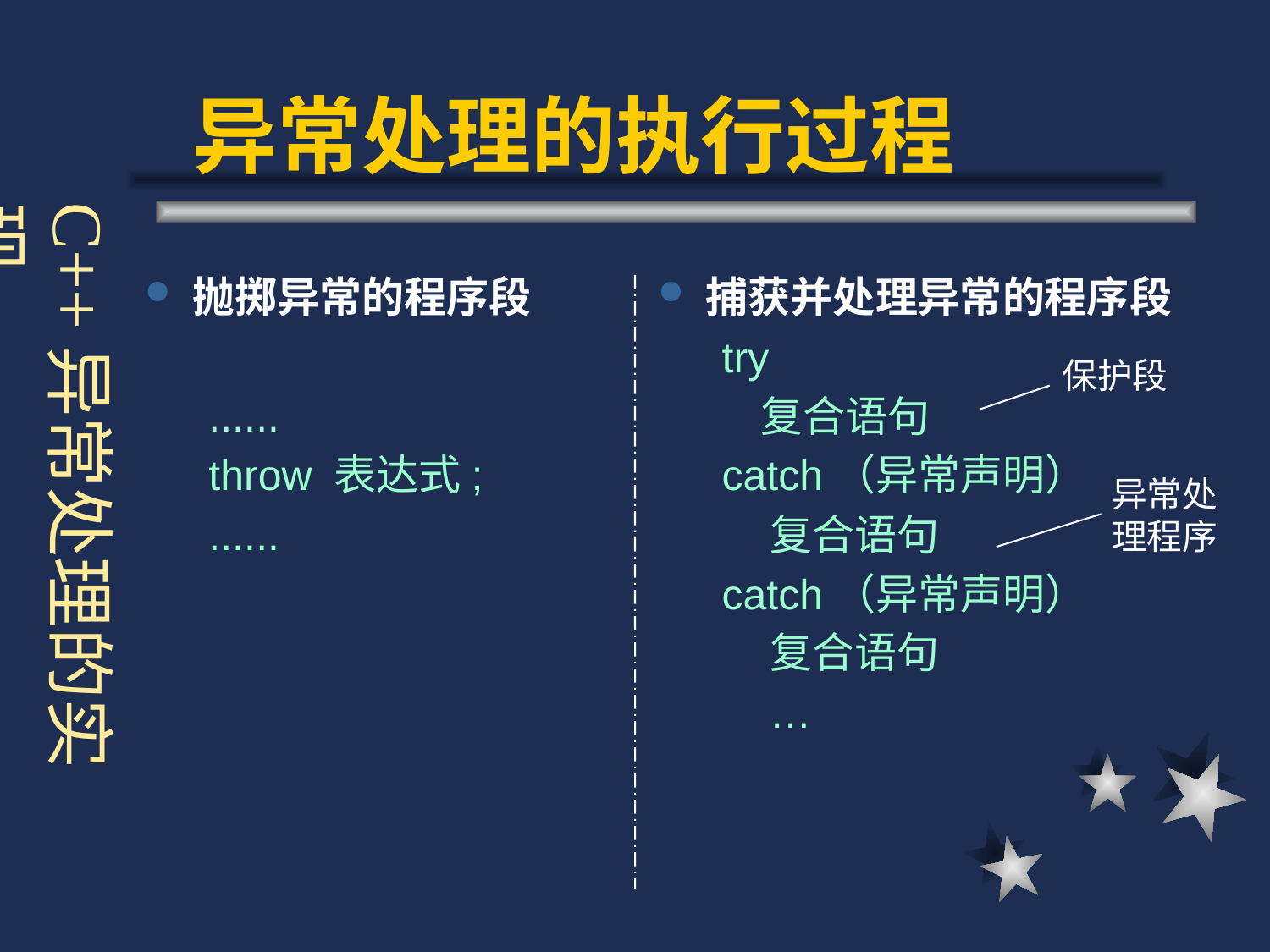

# 异常处理的执行过程
C++异常处理的实现
抛掷异常的程序段

......
throw 表达式;
......
捕获并处理异常的程序段
try
   复合语句
catch（异常声明）
    复合语句
catch（异常声明）
    复合语句
    …

保护段
异常处理程序

5